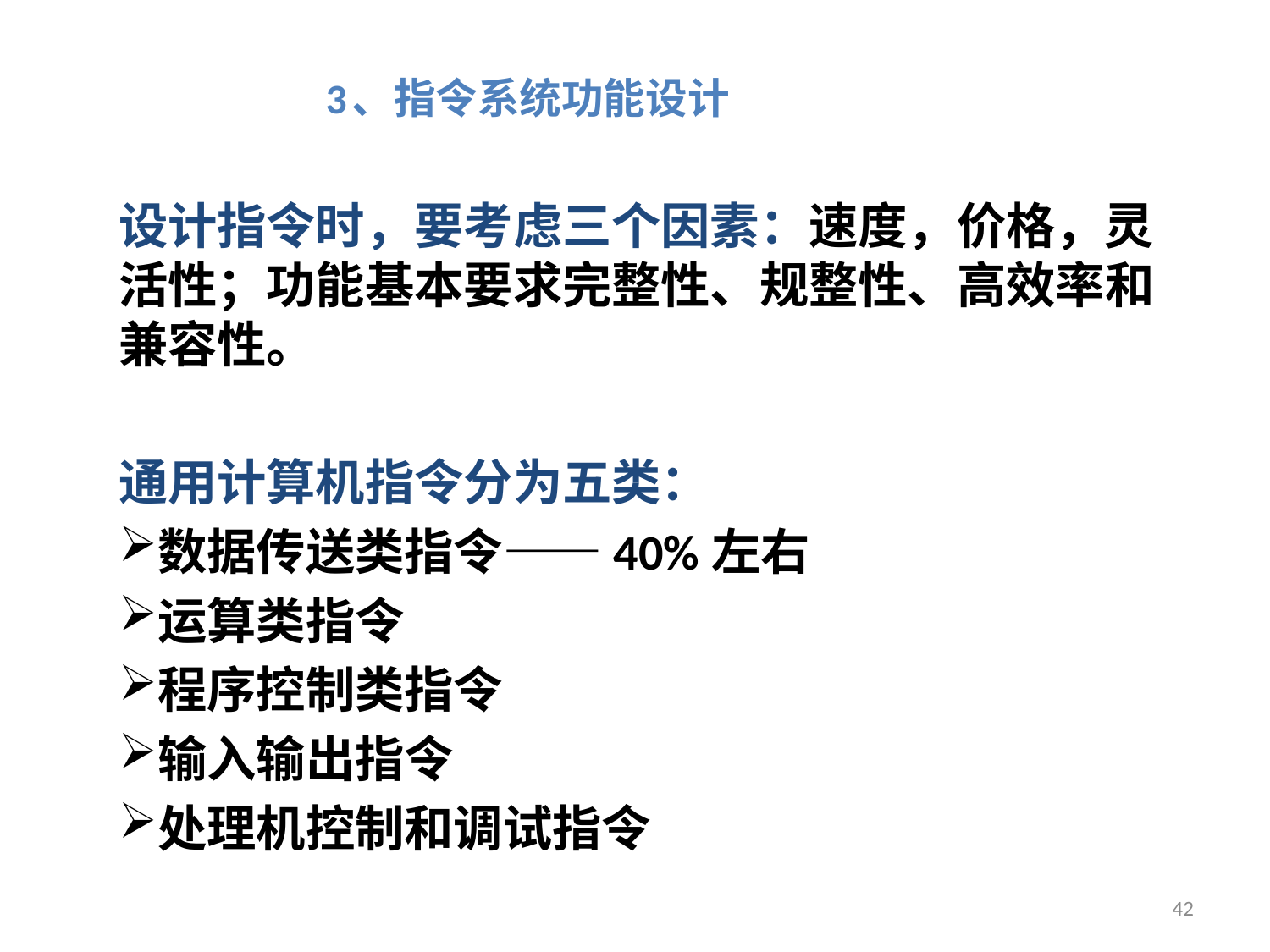

3、指令系统功能设计
设计指令时，要考虑三个因素：速度，价格，灵活性；功能基本要求完整性、规整性、高效率和兼容性。

通用计算机指令分为五类：
数据传送类指令——40%左右
运算类指令
程序控制类指令
输入输出指令
处理机控制和调试指令
42